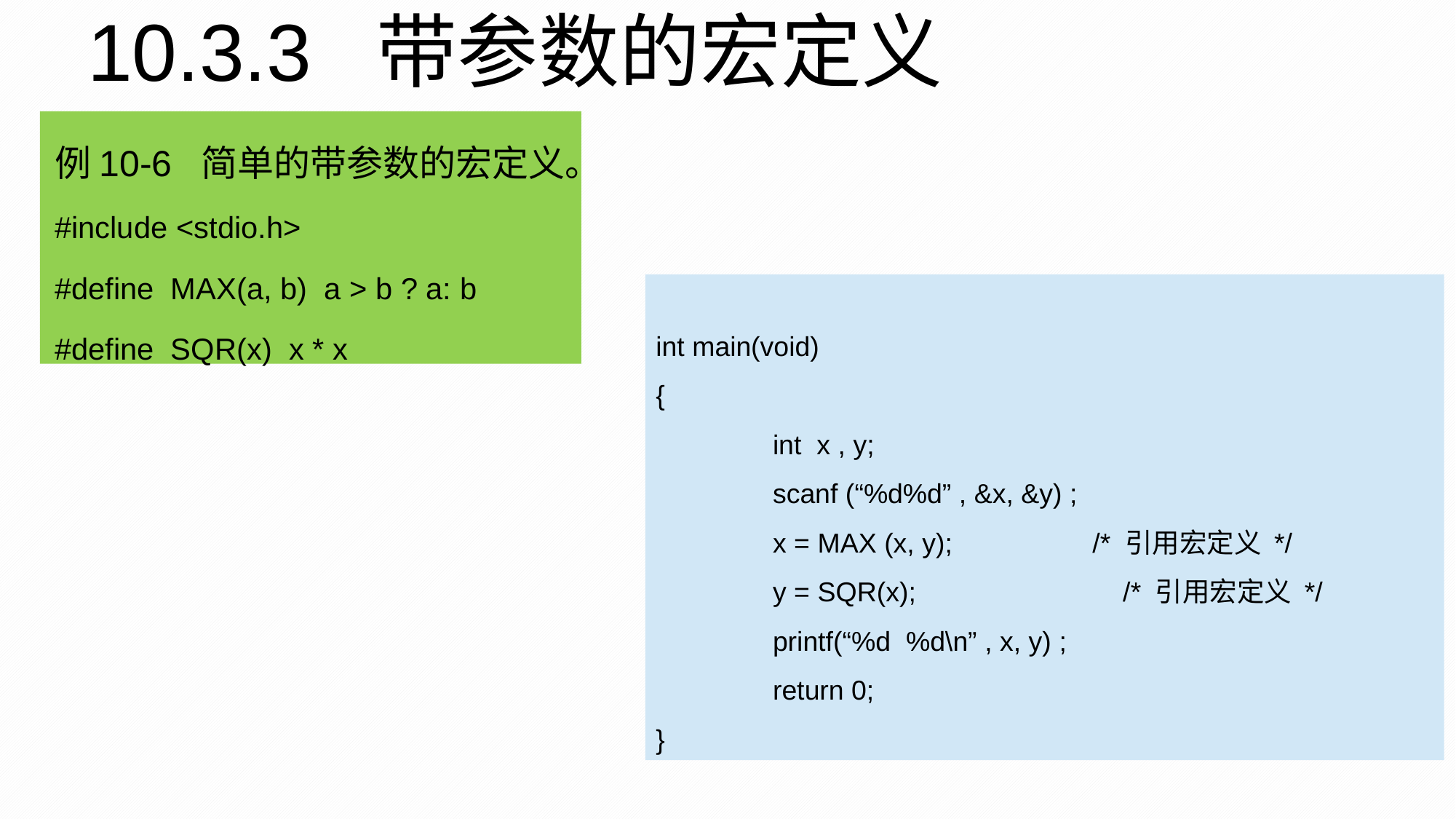

10.3.3  带参数的宏定义
例10-6  简单的带参数的宏定义。
#include <stdio.h>
#define  MAX(a, b)  a > b ? a: b
#define  SQR(x)  x * x

int main(void)
{
	 int  x , y;
	 scanf (“%d%d” , &x, &y) ;
	 x = MAX (x, y);		/* 引用宏定义 */
	 y = SQR(x); 		    /* 引用宏定义 */
	 printf(“%d  %d\n” , x, y) ;
	 return 0;
}